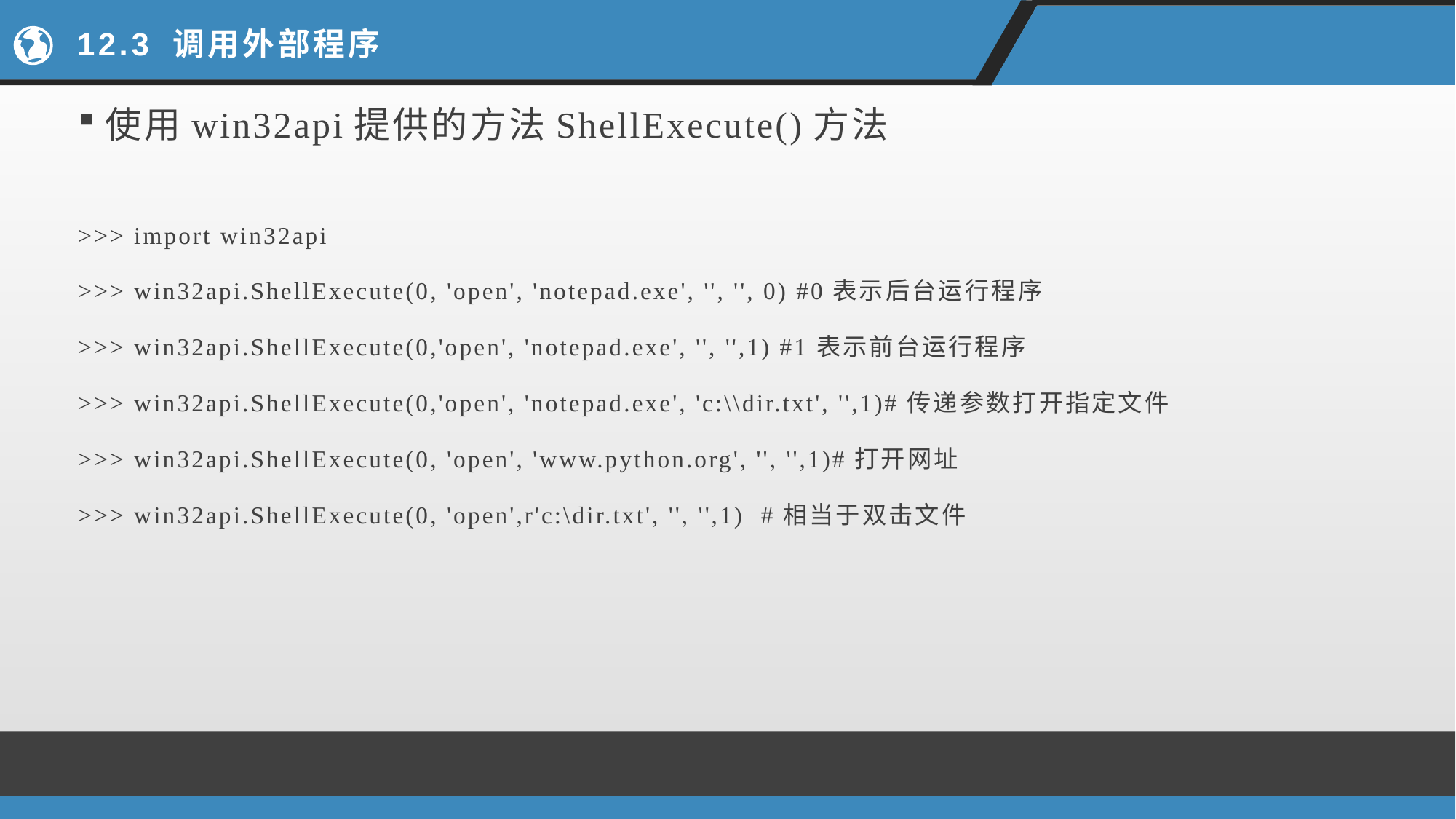

# 12.3 调用外部程序

使用win32api提供的方法ShellExecute()方法

>>> import win32api
>>> win32api.ShellExecute(0, 'open', 'notepad.exe', '', '', 0) #0表示后台运行程序
>>> win32api.ShellExecute(0,'open', 'notepad.exe', '', '',1) #1表示前台运行程序
>>> win32api.ShellExecute(0,'open', 'notepad.exe', 'c:\\dir.txt', '',1)#传递参数打开指定文件
>>> win32api.ShellExecute(0, 'open', 'www.python.org', '', '',1)#打开网址
>>> win32api.ShellExecute(0, 'open',r'c:\dir.txt', '', '',1)  #相当于双击文件